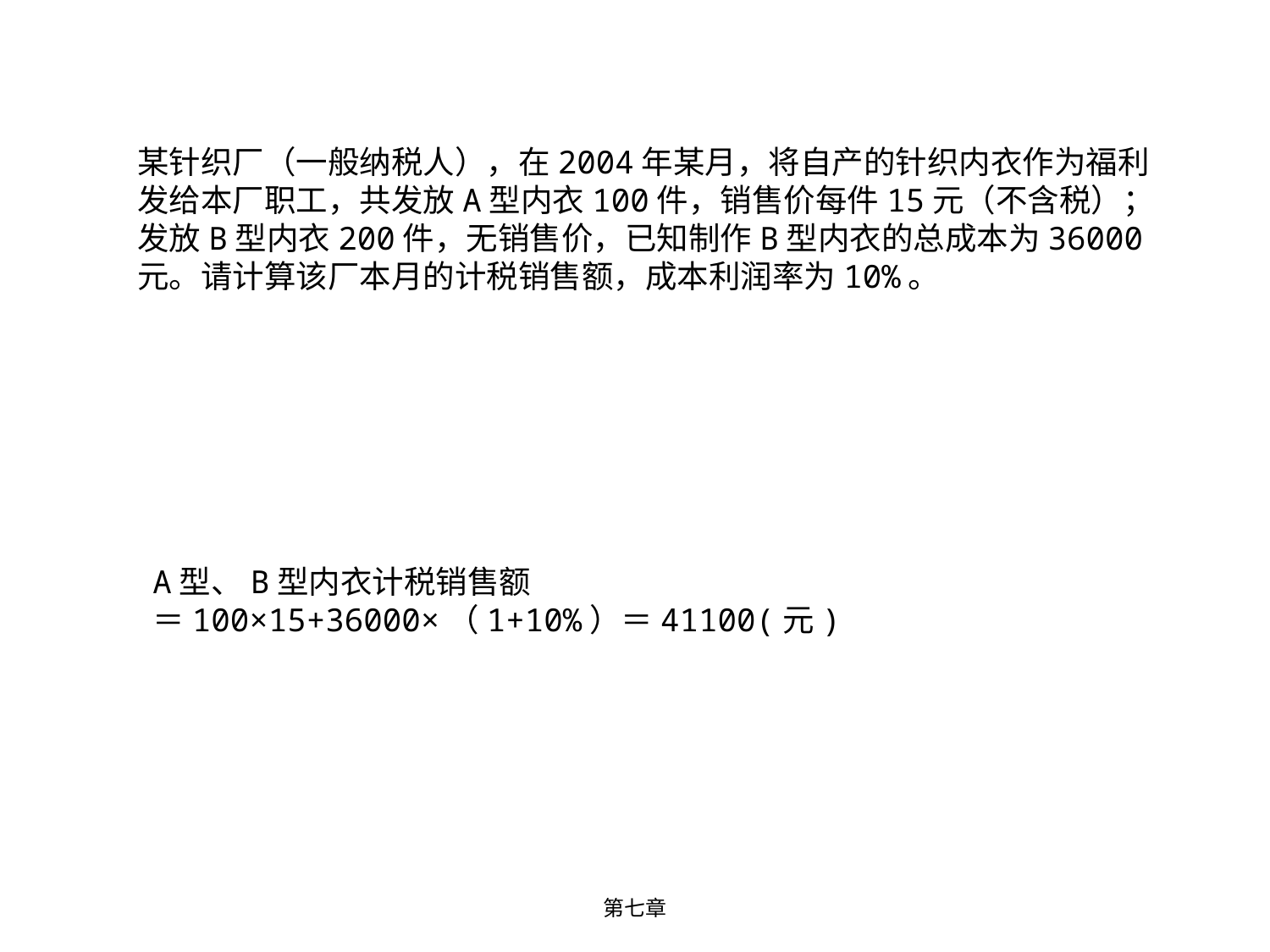

某针织厂（一般纳税人），在2004年某月，将自产的针织内衣作为福利发给本厂职工，共发放A型内衣100件，销售价每件15元（不含税）；发放B型内衣200件，无销售价，已知制作B型内衣的总成本为36000元。请计算该厂本月的计税销售额，成本利润率为10%。
A型、B型内衣计税销售额
＝100×15+36000×（1+10%）＝41100(元)

第七章
62